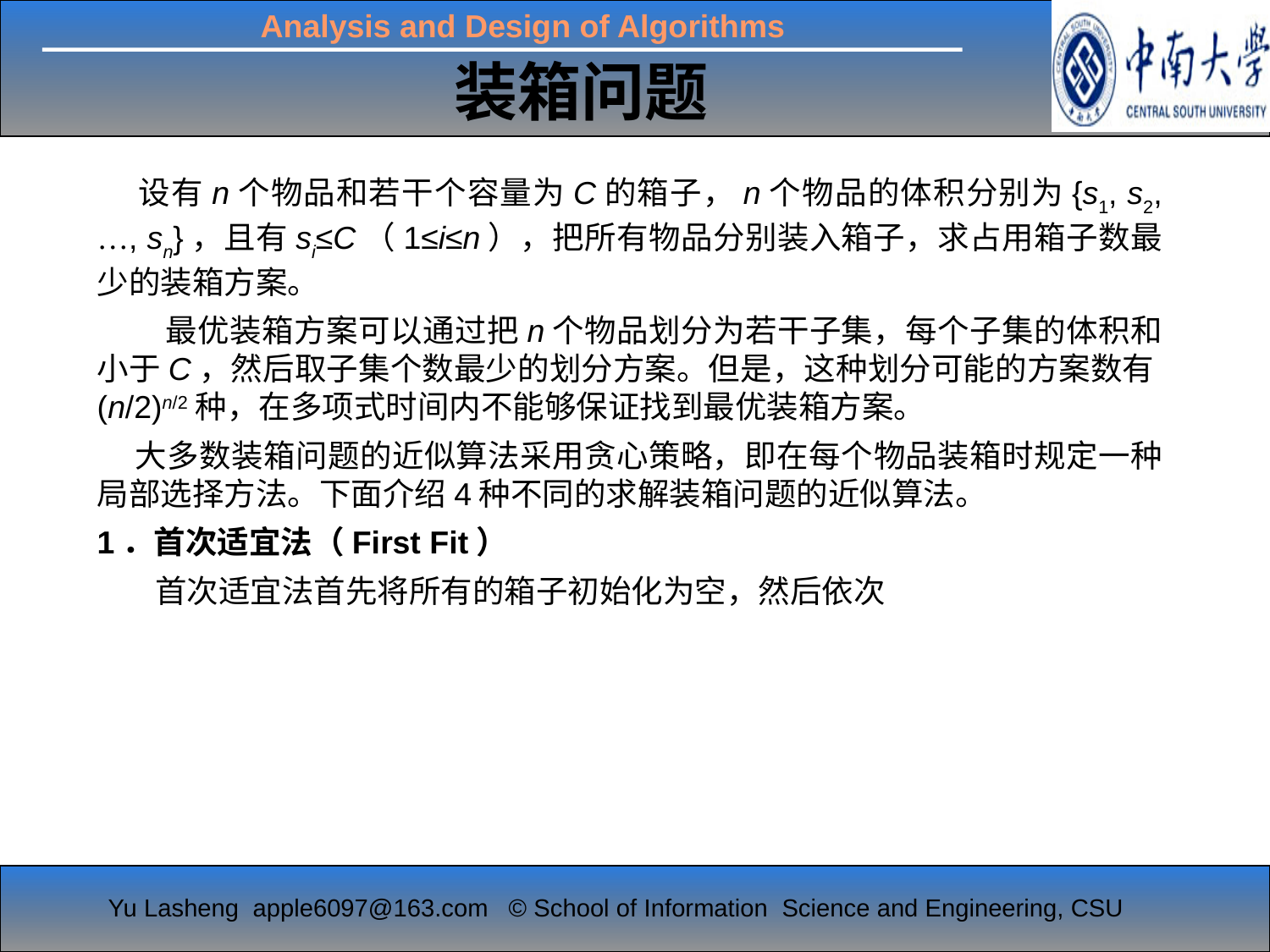

装箱问题
    设有n个物品和若干个容量为C的箱子，n个物品的体积分别为{s1, s2, …, sn}，且有si≤C（1≤i≤n），把所有物品分别装入箱子，求占用箱子数最少的装箱方案。
        最优装箱方案可以通过把n个物品划分为若干子集，每个子集的体积和小于C，然后取子集个数最少的划分方案。但是，这种划分可能的方案数有(n/2)n/2种，在多项式时间内不能够保证找到最优装箱方案。
    大多数装箱问题的近似算法采用贪心策略，即在每个物品装箱时规定一种局部选择方法。下面介绍4种不同的求解装箱问题的近似算法。
1．首次适宜法（First Fit）
       首次适宜法首先将所有的箱子初始化为空，然后依次